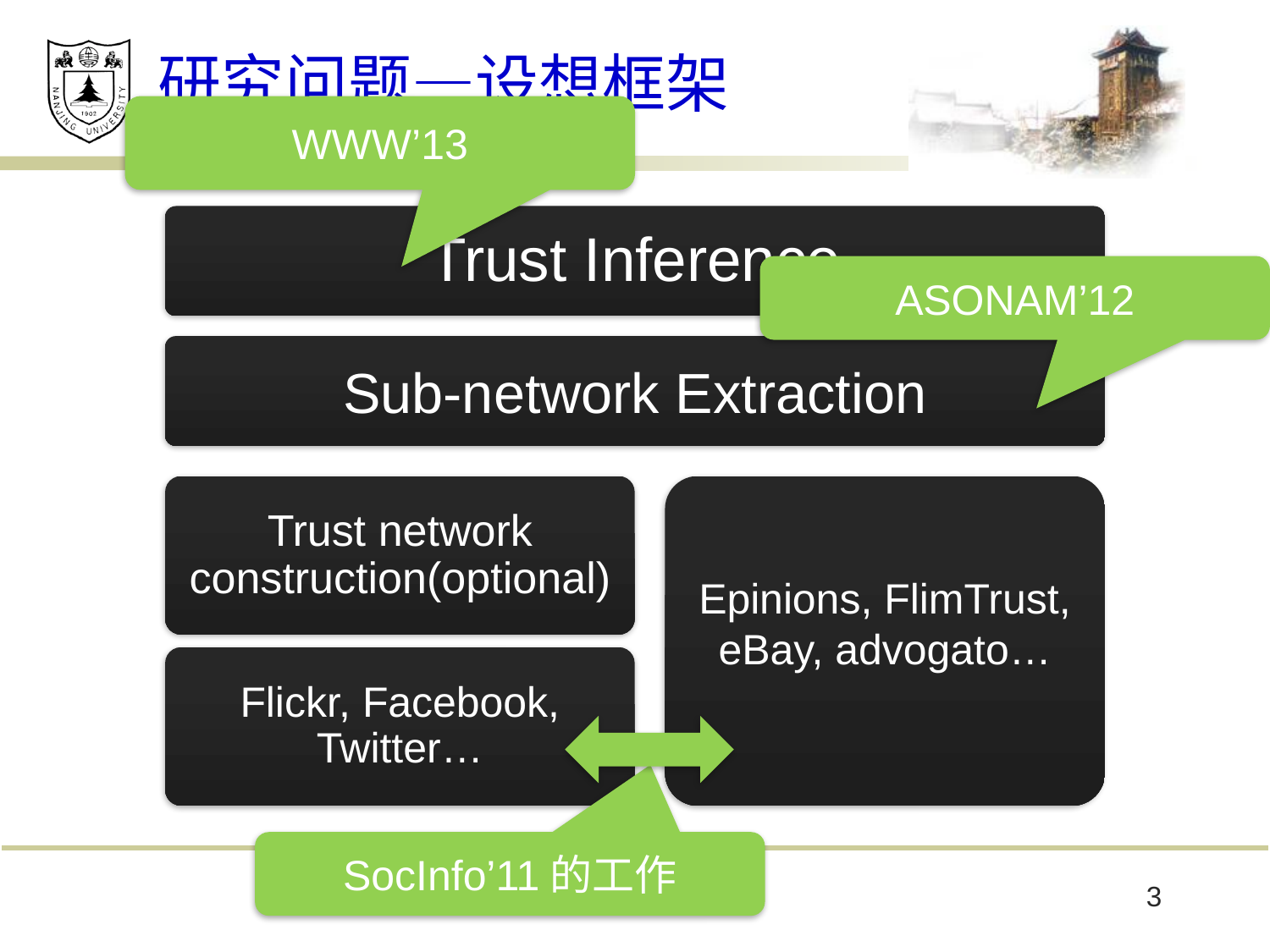

# 研究问题—设想框架
WWW’13
Trust Inference
ASONAM’12

Sub-network Extraction
Trust network construction(optional)
Flickr, Facebook, Twitter…
Epinions, FlimTrust, eBay, advogato…

SocInfo’11的工作
3